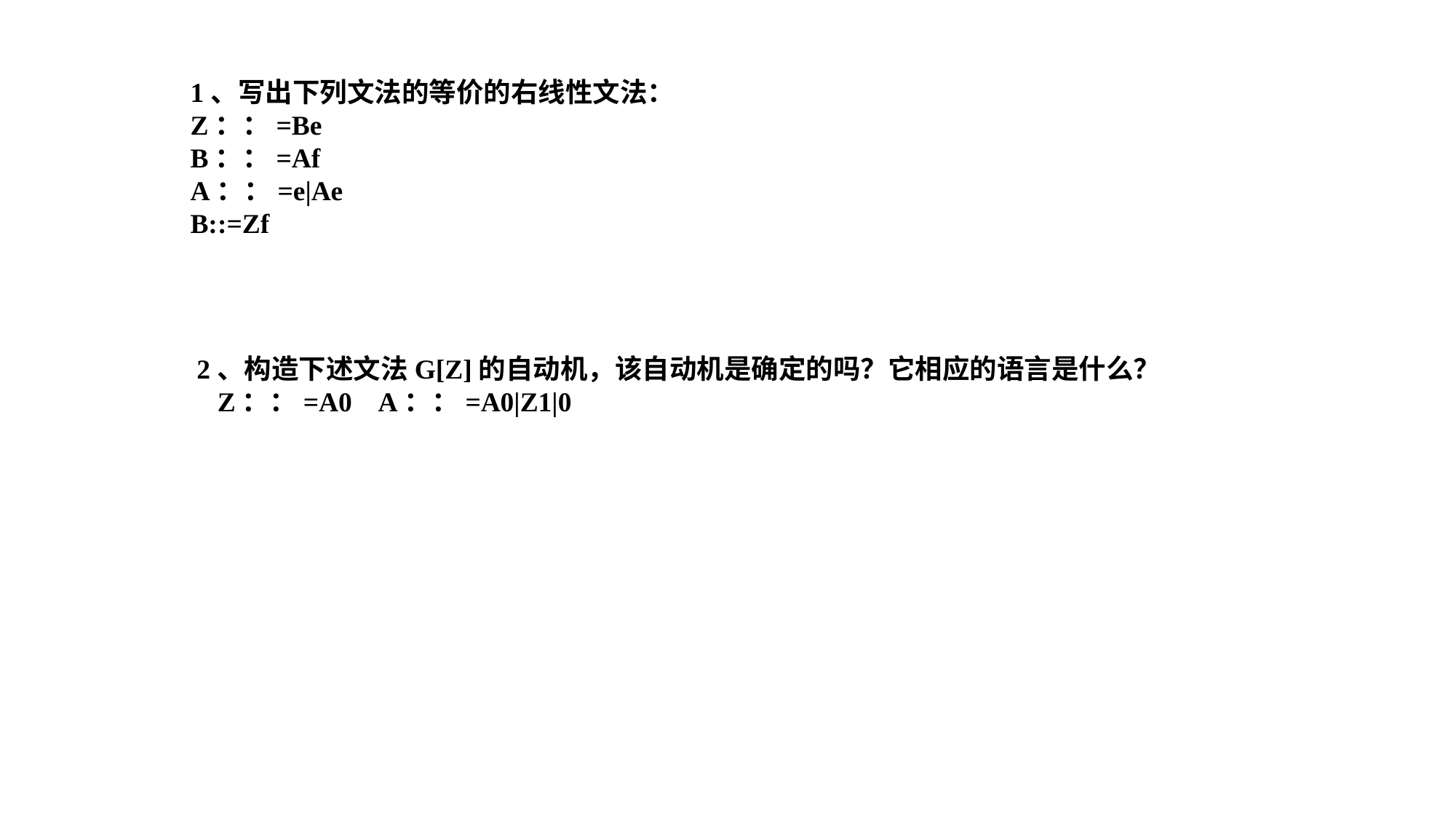

1、写出下列文法的等价的右线性文法：
Z：：=Be
B：：=Af
A：：=e|Ae
B::=Zf
   2、构造下述文法G[Z]的自动机，该自动机是确定的吗？它相应的语言是什么？
      Z：：=A0    A：：=A0|Z1|0